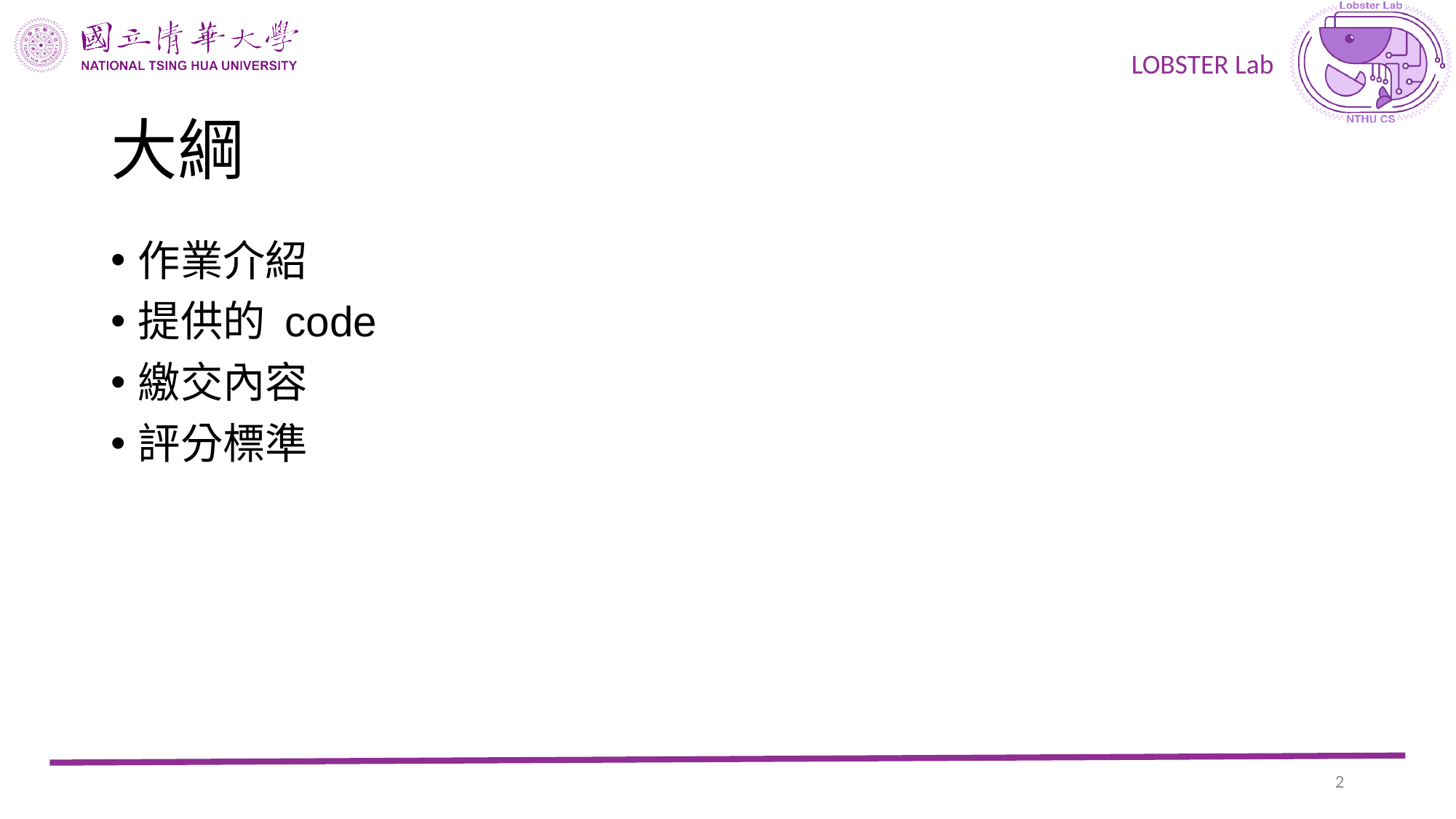

# 大綱
作業介紹
提供的 code
繳交內容
評分標準
2